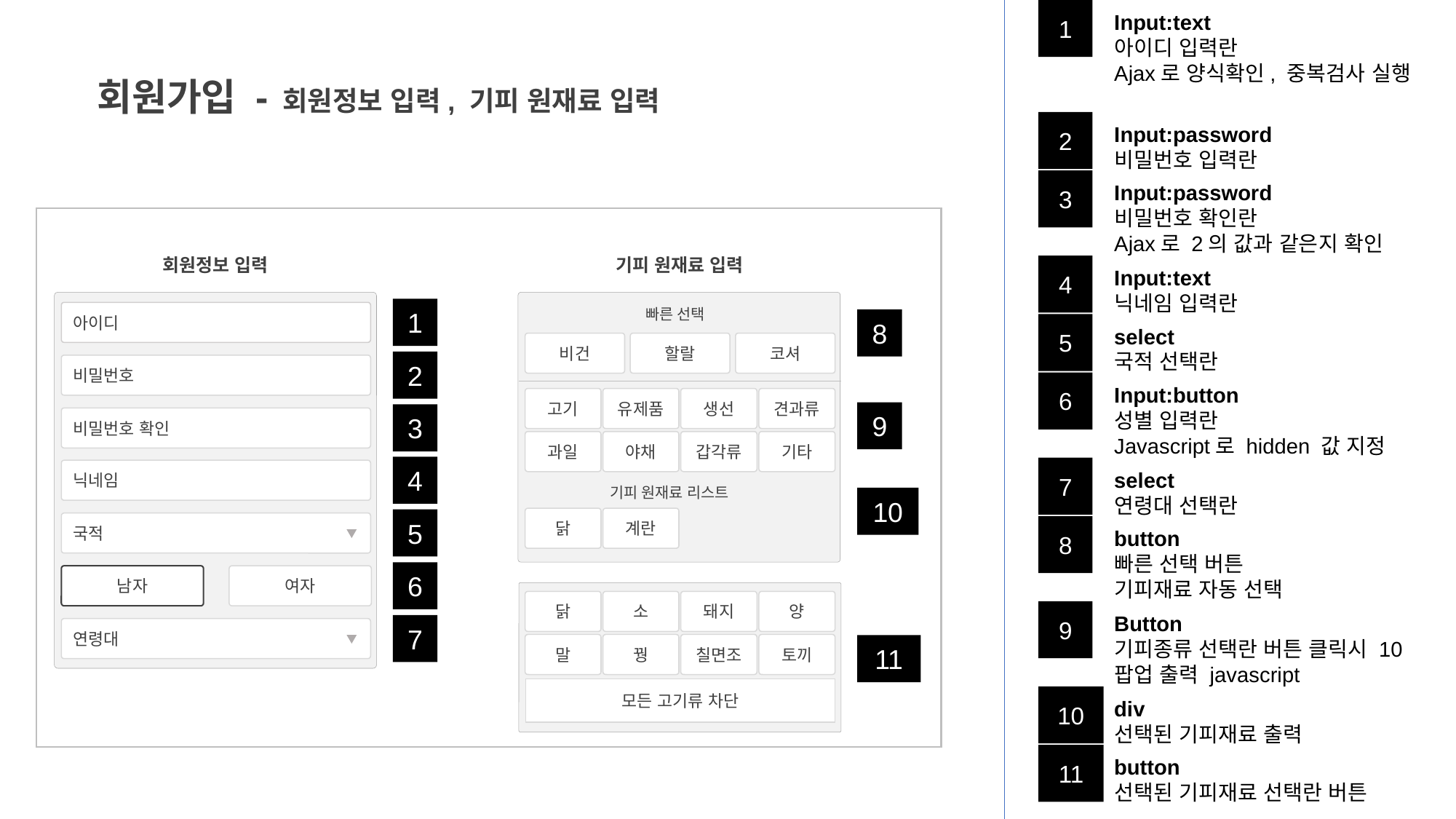

1
Input:text
아이디 입력란
Ajax로 양식확인, 중복검사 실행
회원가입 - 회원정보 입력, 기피 원재료 입력
2
Input:password
비밀번호 입력란
3
Input:password
비밀번호 확인란
Ajax로 2의 값과 같은지 확인

회원정보 입력
기피 원재료 입력
4
Input:text
닉네임 입력란

1
빠른 선택
아이디
8
5
select
국적 선택란
비건
할랄
코셔
2
비밀번호
6
Input:button
성별 입력란
Javascript로 hidden 값 지정
고기
유제품
생선
견과류
9
3
비밀번호 확인
과일
야채
갑각류
기타
4
7
select
연령대 선택란
닉네임
기피 원재료 리스트
10
닭
계란
5
국적
8
button
빠른 선택 버튼
기피재료 자동 선택

6
남자
여자

닭
소
돼지
양
9
Button
기피종류 선택란 버튼 클릭시 10 팝업 출력 javascript
7
연령대
말
꿩
칠면조
토끼

11
모든 고기류 차단
10
div
선택된 기피재료 출력
11
button
선택된 기피재료 선택란 버튼